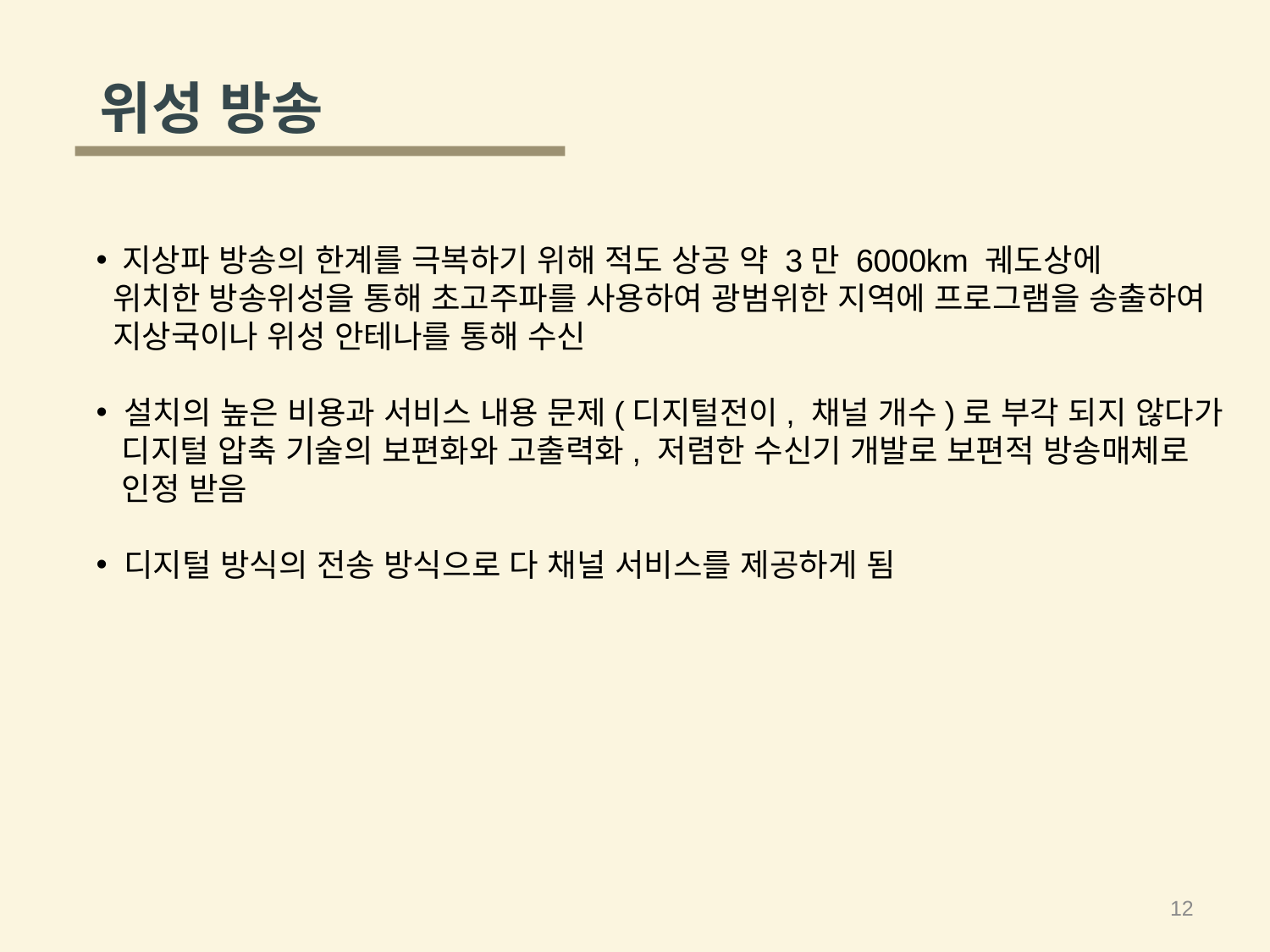

위성 방송

 지상파 방송의 한계를 극복하기 위해 적도 상공 약 3만 6000km 궤도상에
 위치한 방송위성을 통해 초고주파를 사용하여 광범위한 지역에 프로그램을 송출하여
 지상국이나 위성 안테나를 통해 수신

 설치의 높은 비용과 서비스 내용 문제(디지털전이, 채널 개수)로 부각 되지 않다가
  디지털 압축 기술의 보편화와 고출력화, 저렴한 수신기 개발로 보편적 방송매체로
  인정 받음

 디지털 방식의 전송 방식으로 다 채널 서비스를 제공하게 됨
12